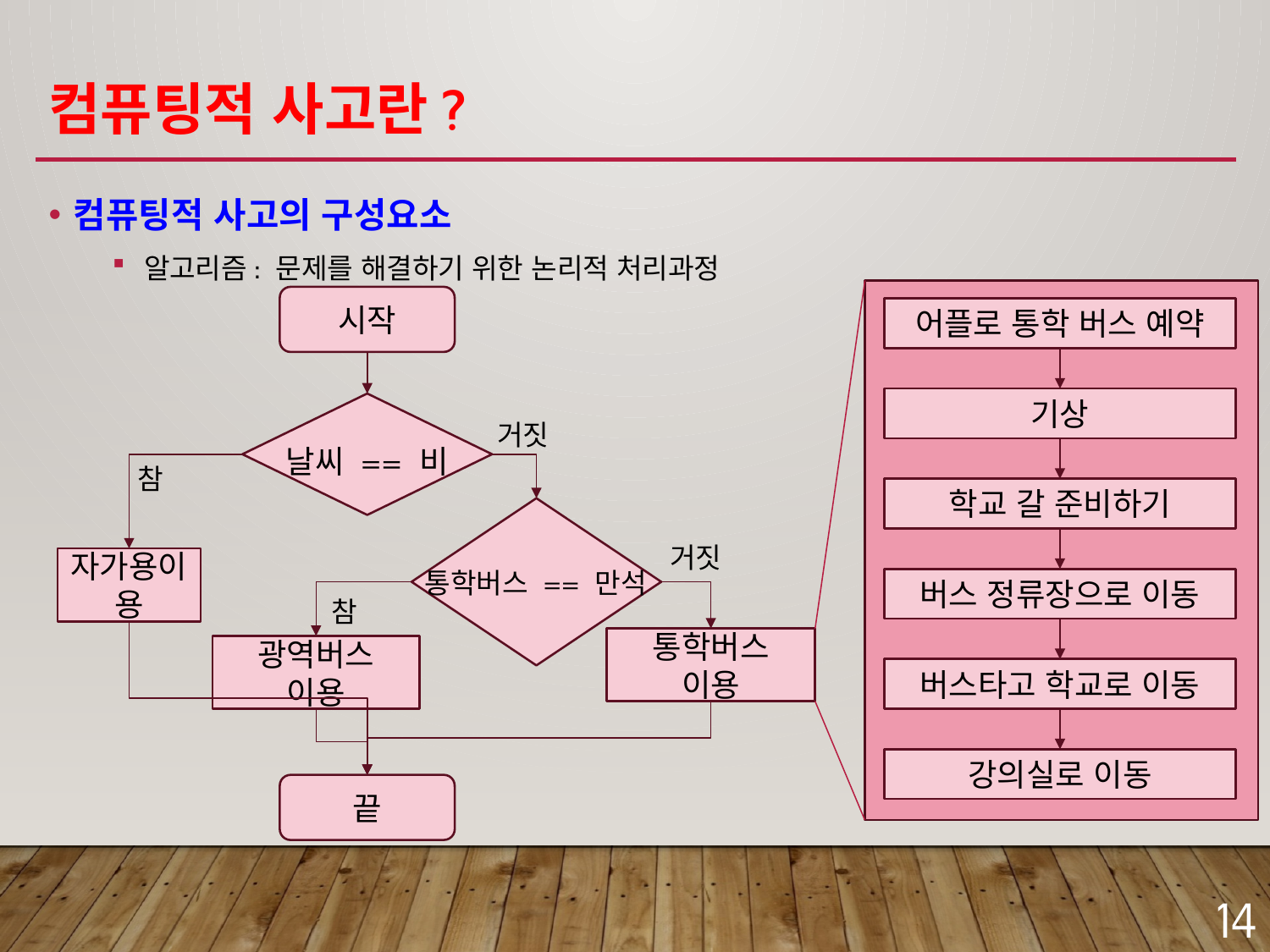

# 컴퓨팅적 사고란?
컴퓨팅적 사고의 구성요소
알고리즘: 문제를 해결하기 위한 논리적 처리과정

시작
어플로 통학 버스 예약
기상

날씨 == 비
거짓
참
학교 갈 준비하기

통학버스 == 만석
거짓
자가용이용
버스 정류장으로 이동
참
통학버스 이용
광역버스 이용
버스타고 학교로 이동
강의실로 이동
끝